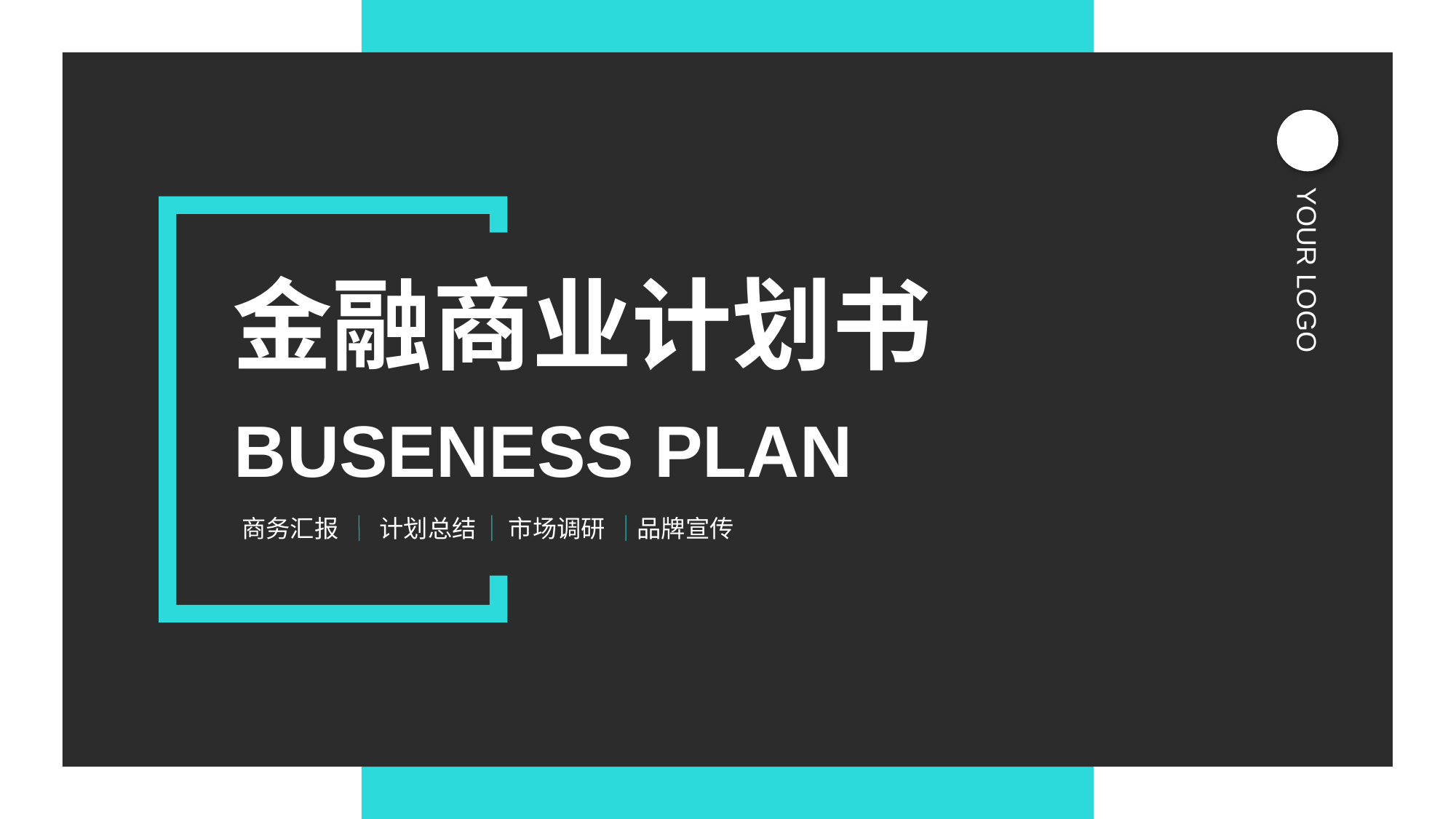

金融商业计划书
BUSENESS PLAN
商务汇报
计划总结
市场调研
品牌宣传

YOUR LOGO